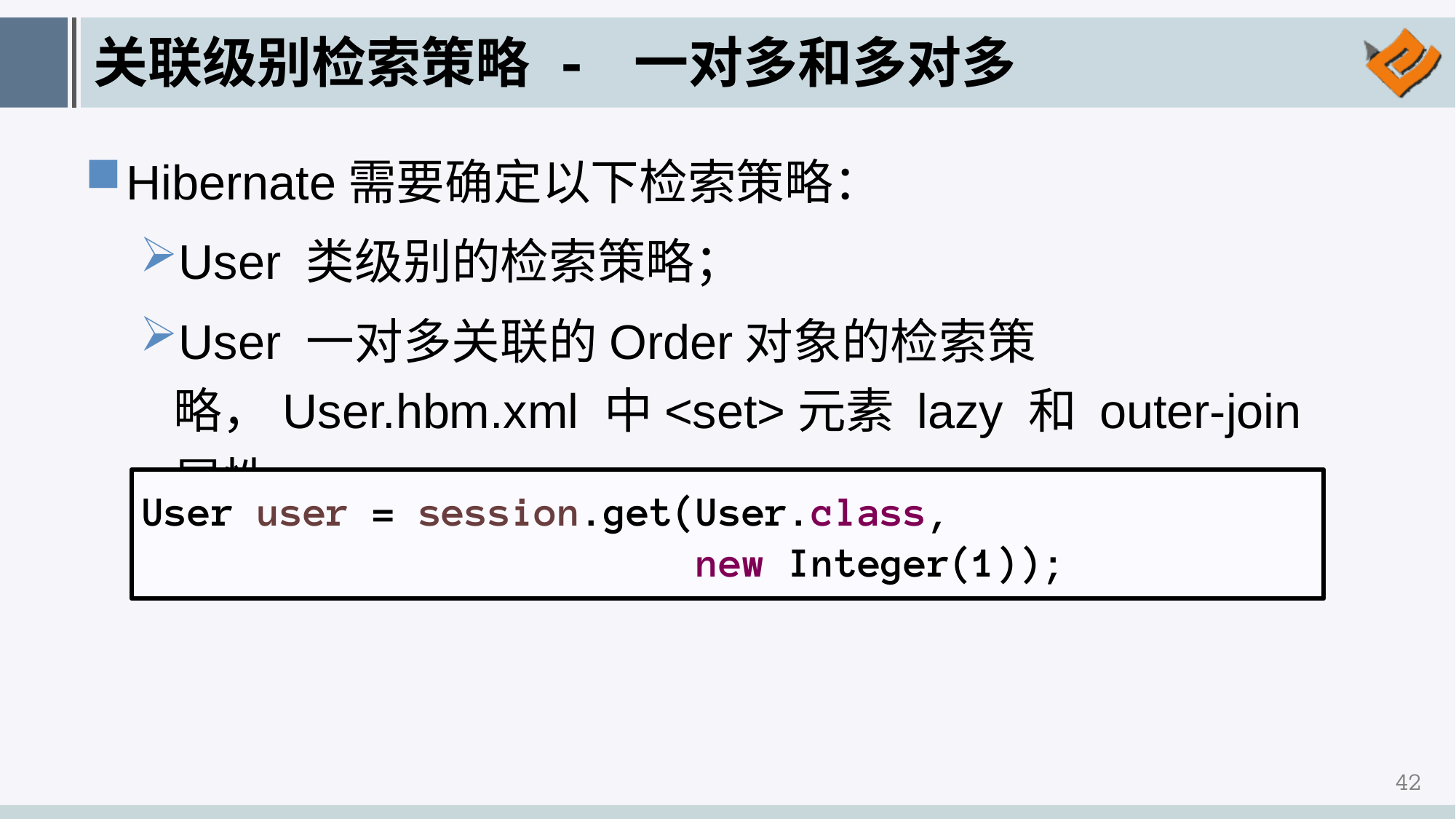

# 关联级别检索策略 - 一对多和多对多
Hibernate需要确定以下检索策略：
User 类级别的检索策略；
User 一对多关联的Order对象的检索策略，User.hbm.xml 中<set>元素 lazy 和 outer-join 属性。
User user = session.get(User.class,
                        new Integer(1));